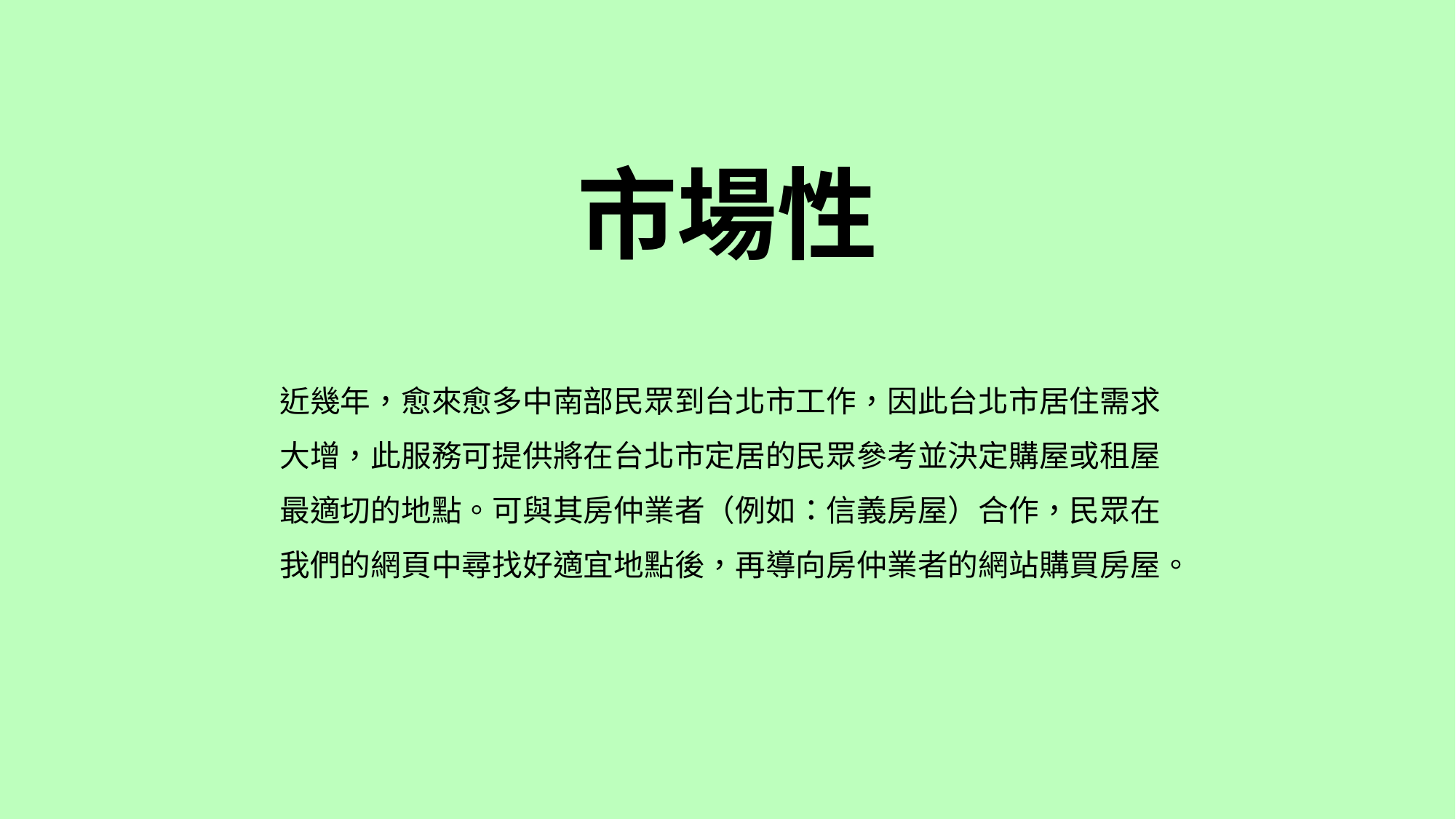

市場性
近幾年，愈來愈多中南部民眾到台北市工作，因此台北市居住需求大增，此服務可提供將在台北市定居的民眾參考並決定購屋或租屋最適切的地點。可與其房仲業者（例如：信義房屋）合作，民眾在我們的網頁中尋找好適宜地點後，再導向房仲業者的網站購買房屋。
9